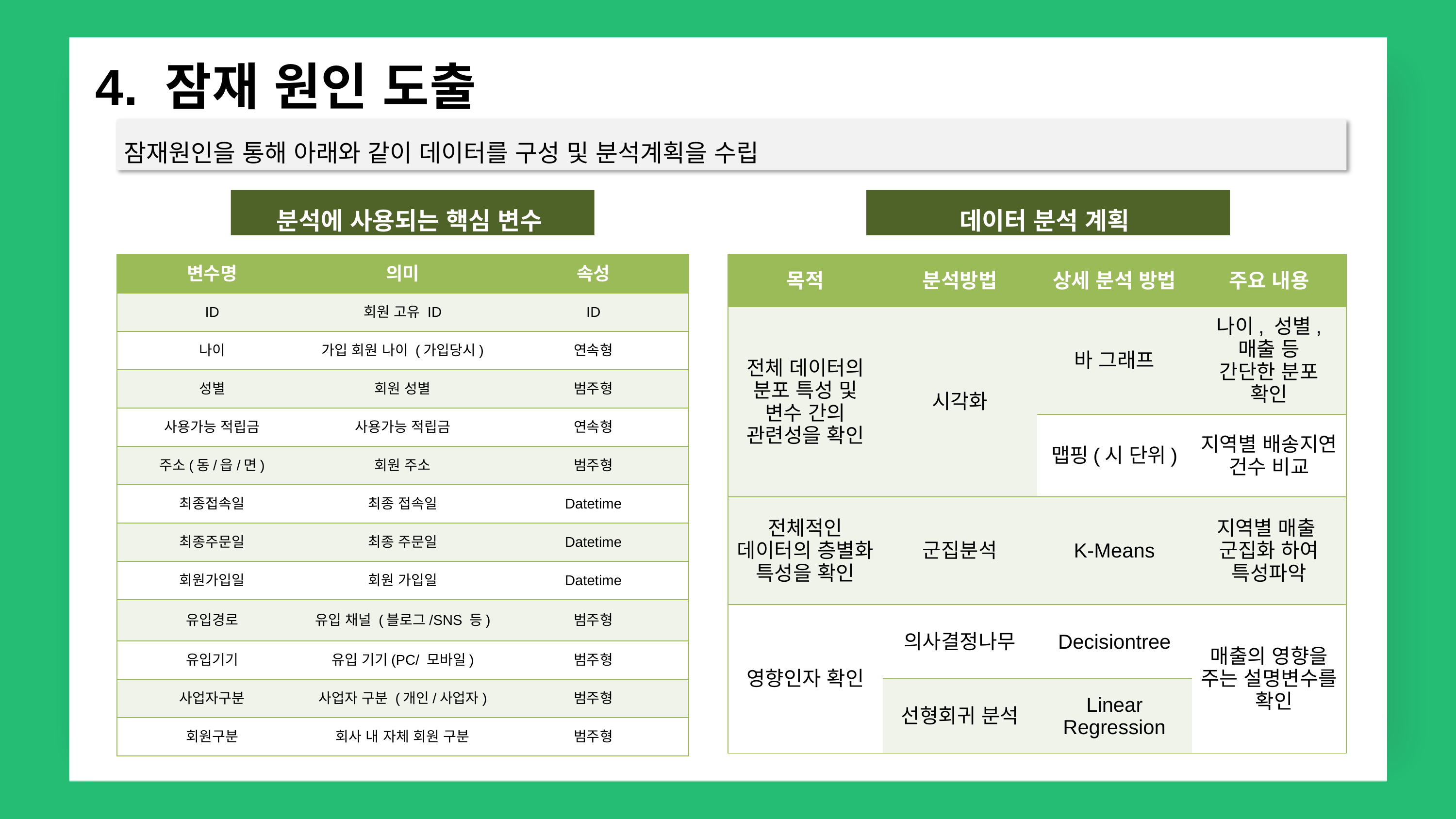

4. 잠재 원인 도출
잠재원인을 통해 아래와 같이 데이터를 구성 및 분석계획을 수립
분석에 사용되는 핵심 변수
데이터 분석 계획
| 변수명 | 의미 | 속성 |
| --- | --- | --- |
| ID | 회원 고유 ID | ID |
| 나이 | 가입 회원 나이 (가입당시) | 연속형 |
| 성별 | 회원 성별 | 범주형 |
| 사용가능 적립금 | 사용가능 적립금 | 연속형 |
| 주소(동/읍/면) | 회원 주소 | 범주형 |
| 최종접속일 | 최종 접속일 | Datetime |
| 최종주문일 | 최종 주문일 | Datetime |
| 회원가입일 | 회원 가입일 | Datetime |
| 유입경로 | 유입 채널 (블로그/SNS 등) | 범주형 |
| 유입기기 | 유입 기기(PC/ 모바일) | 범주형 |
| 사업자구분 | 사업자 구분 (개인/사업자) | 범주형 |
| 회원구분 | 회사 내 자체 회원 구분 | 범주형 |
| 목적 | 분석방법 | 상세 분석 방법 | 주요 내용 |
| --- | --- | --- | --- |
| 전체 데이터의 분포 특성 및 변수 간의 관련성을 확인 | 시각화 | 바 그래프 | 나이, 성별, 매출 등 간단한 분포 확인 |
|  |  | 맵핑(시 단위) | 지역별 배송지연 건수 비교 |
| 전체적인 데이터의 층별화 특성을 확인 | 군집분석 | K-Means | 지역별 매출 군집화 하여 특성파악 |
| 영향인자 확인 | 의사결정나무 | Decisiontree | 매출의 영향을 주는 설명변수를 확인 |
|  | 선형회귀 분석 | Linear Regression |  |